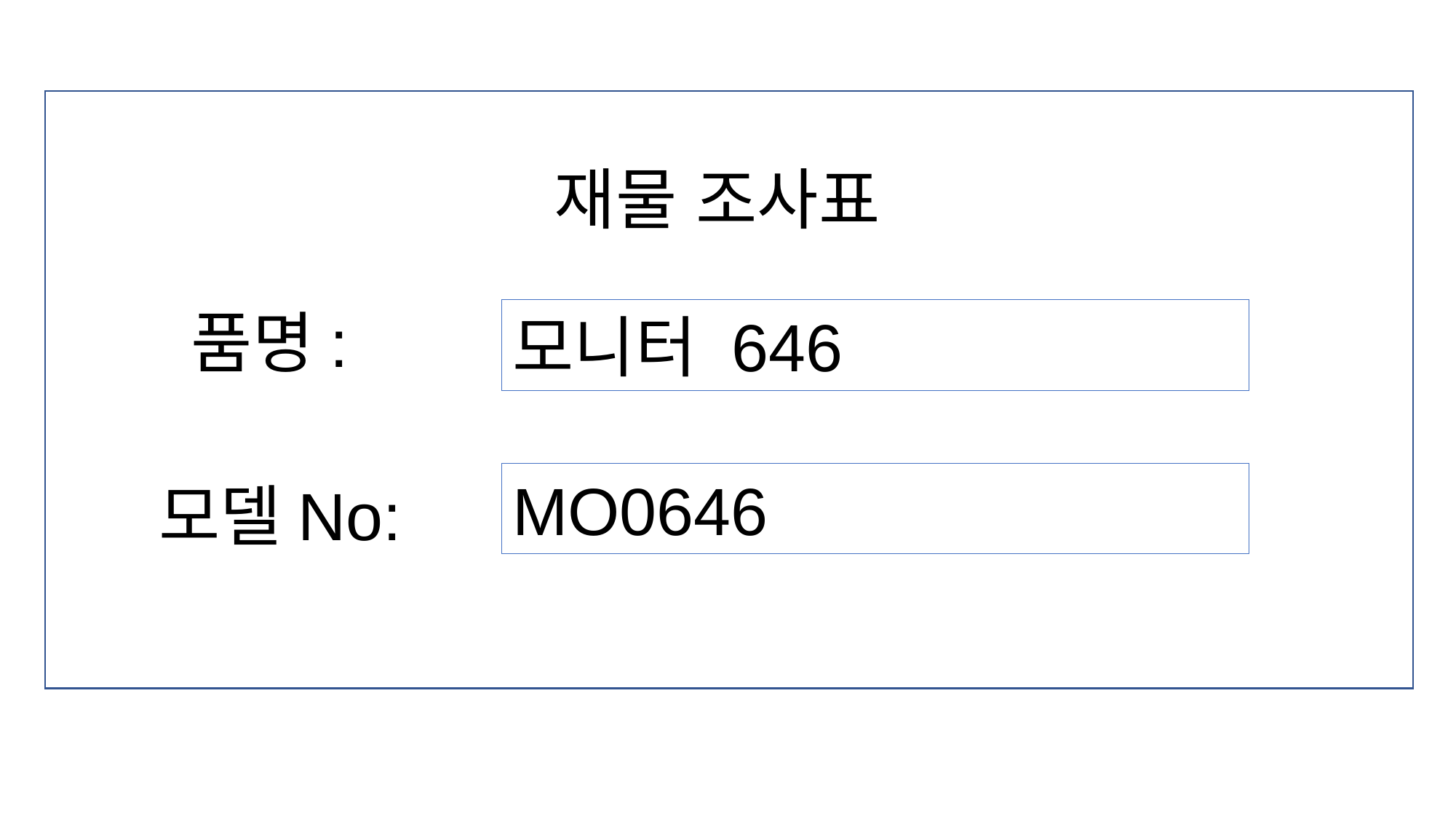

재물 조사표
품명:
모니터 646
MO0646
모델No: